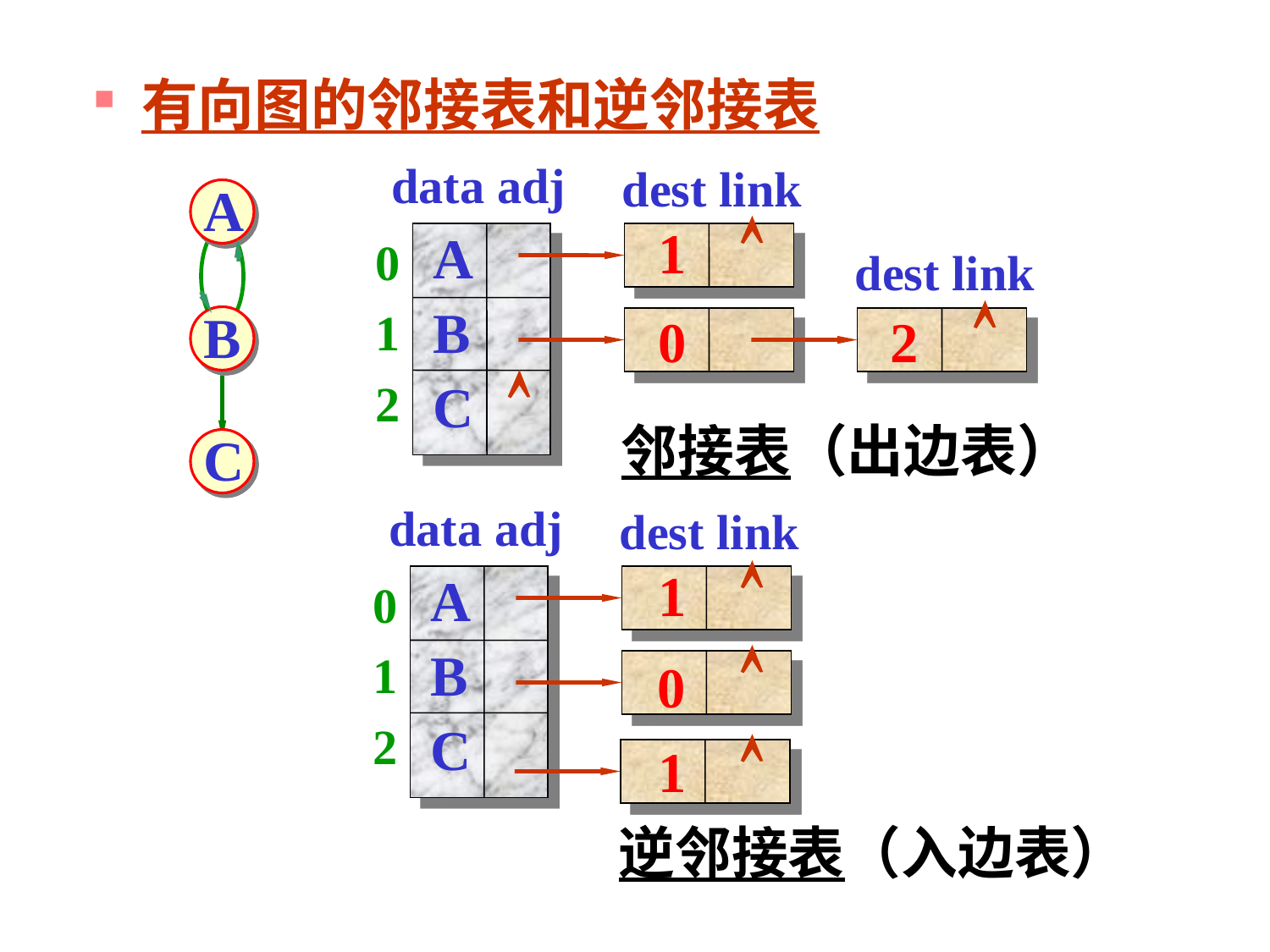

有向图的邻接表和逆邻接表
data adj
dest link
A

∧
A
B
C
1
0
1
2

dest link

∧

B

0
2

∧

邻接表（出边表）
C

data adj
dest link
∧
A
B
C
1
0
1
2

∧

0

∧
1

逆邻接表（入边表）
31